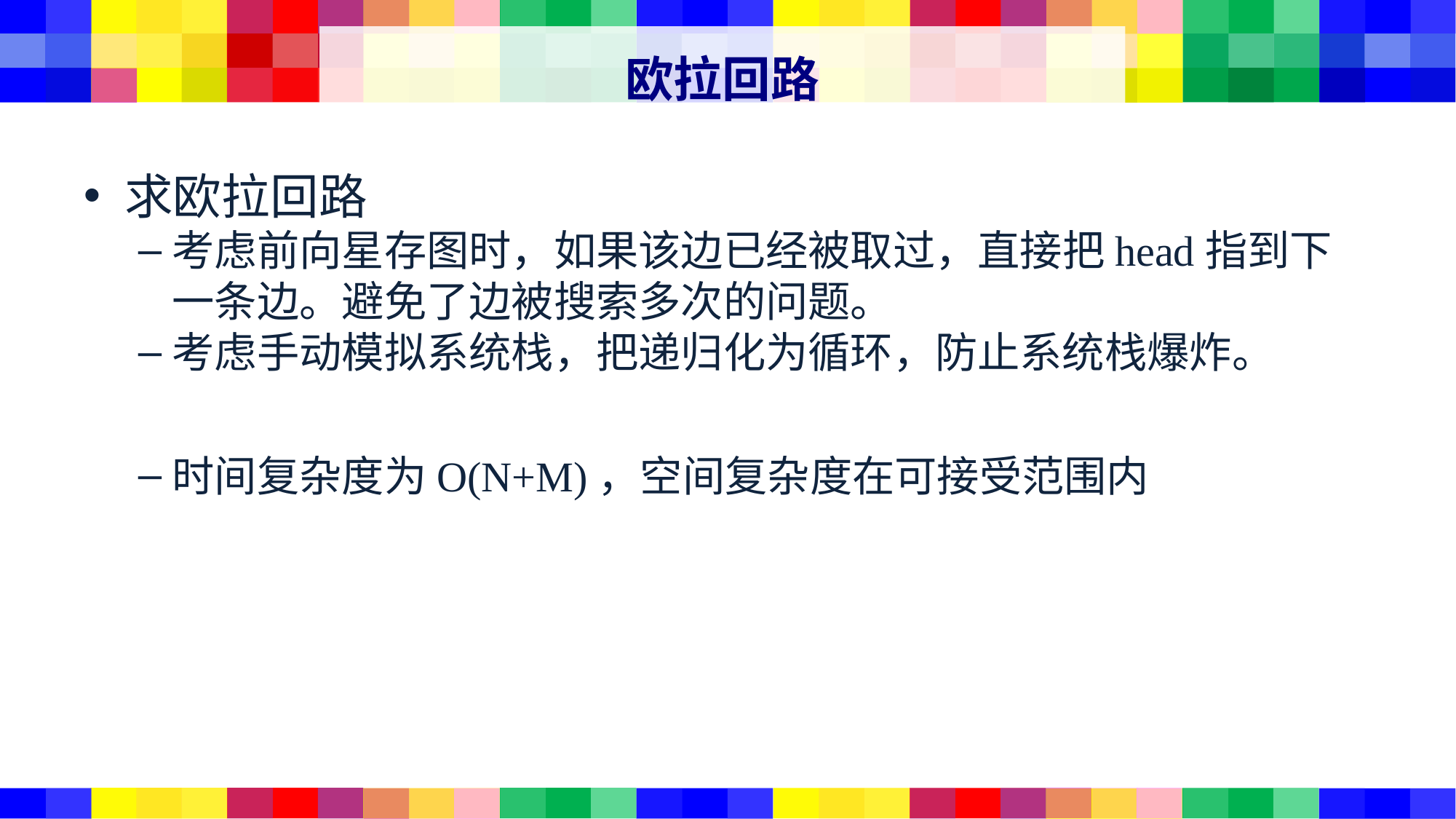

# 欧拉回路
求欧拉回路
考虑前向星存图时，如果该边已经被取过，直接把head指到下一条边。避免了边被搜索多次的问题。
考虑手动模拟系统栈，把递归化为循环，防止系统栈爆炸。

时间复杂度为O(N+M)，空间复杂度在可接受范围内